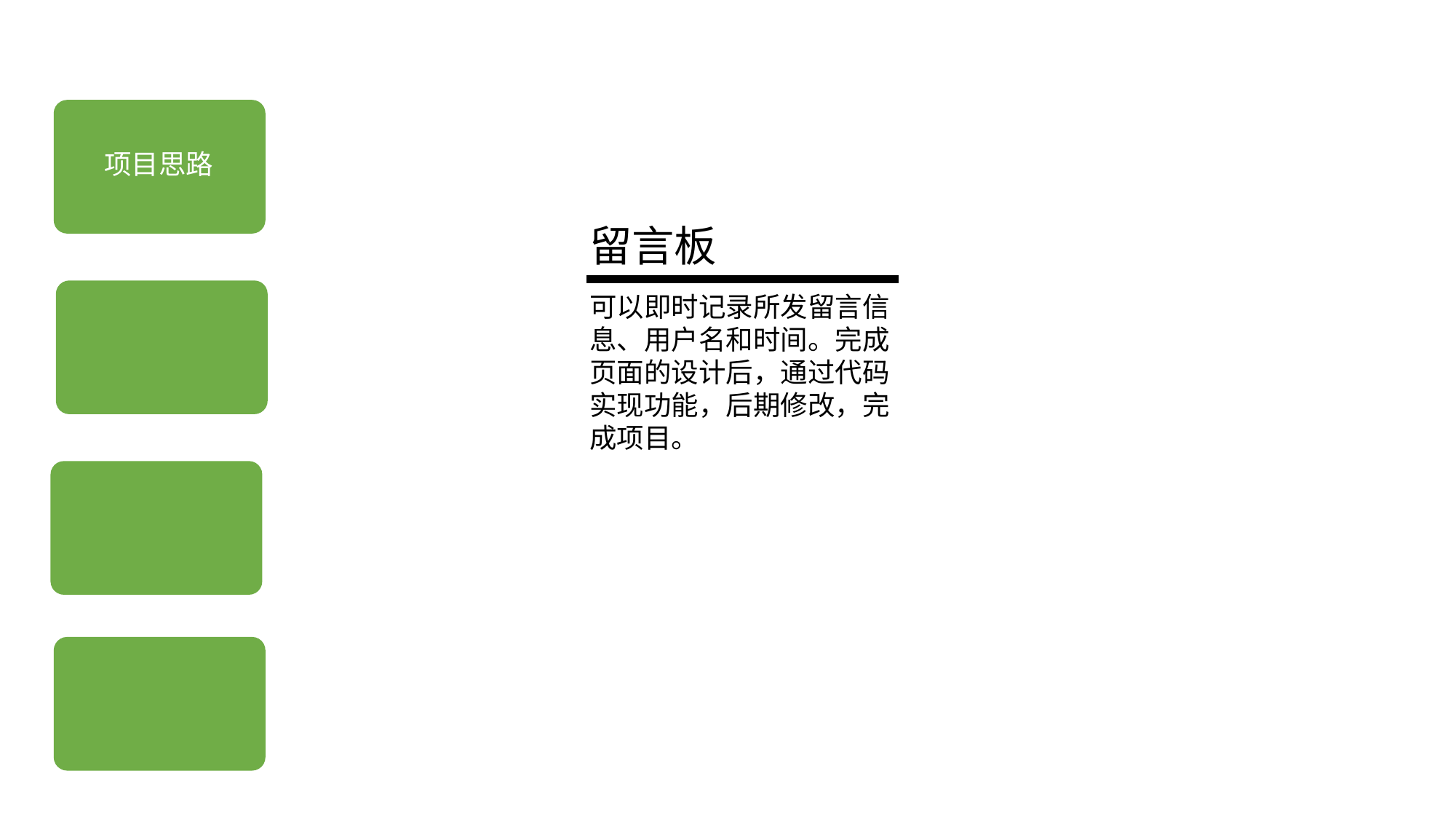

项目思路
留言板

可以即时记录所发留言信息、用户名和时间。完成页面的设计后，通过代码实现功能，后期修改，完成项目。